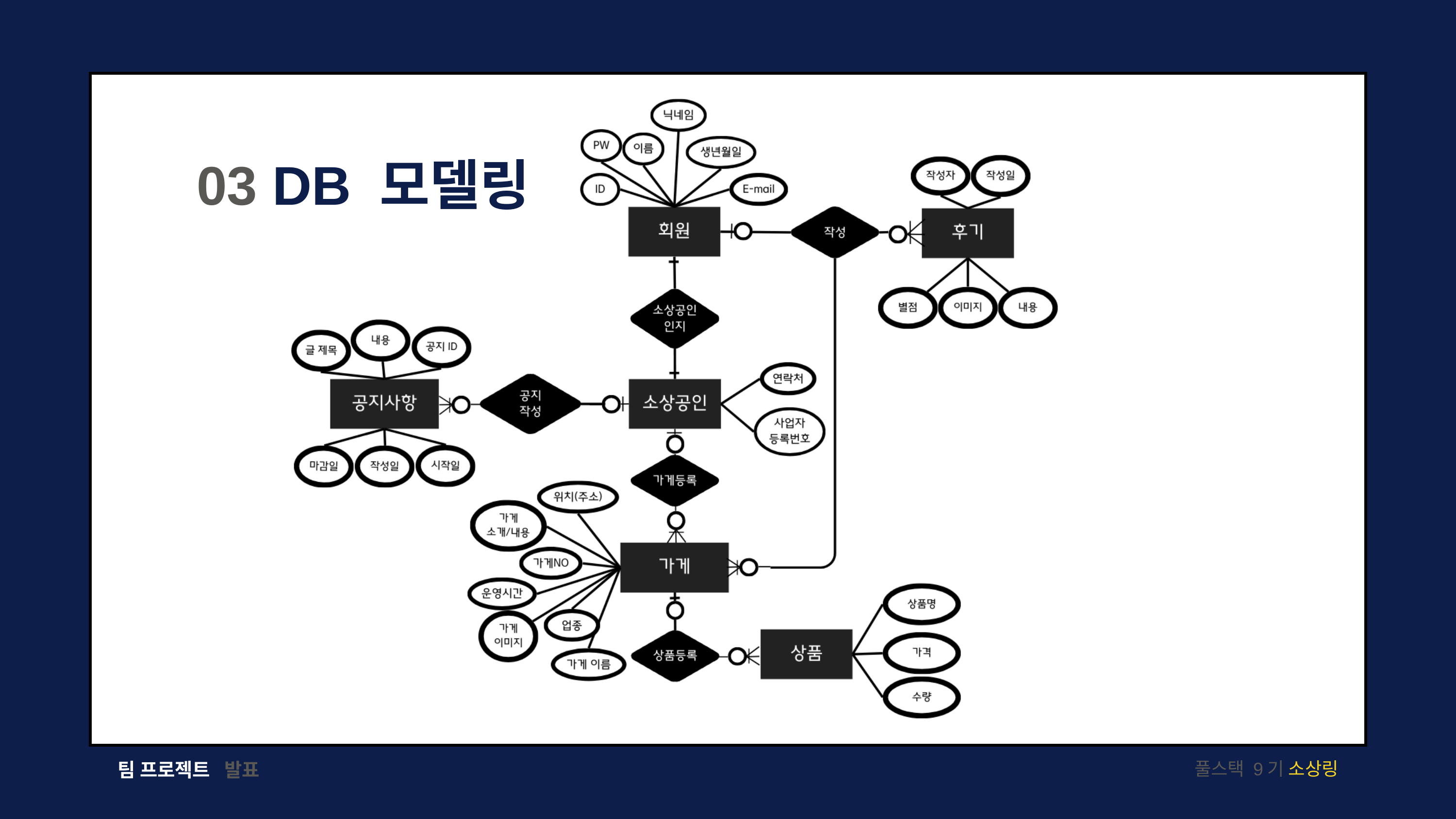

03 DB 모델링
팀 프로젝트
발표
풀스택 9기 소상링